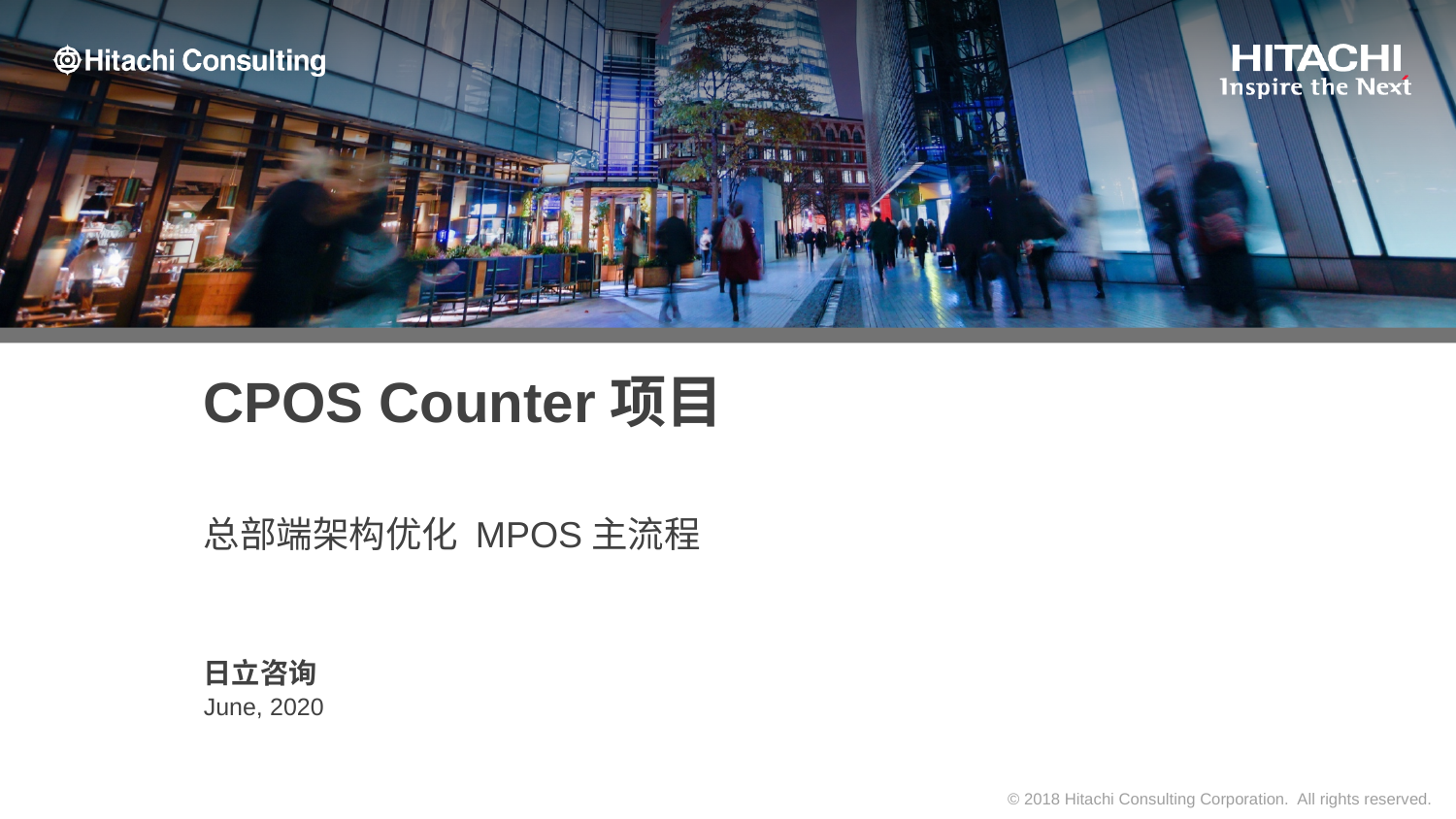

# CPOS Counter项目
总部端架构优化 MPOS主流程
日立咨询
June, 2020